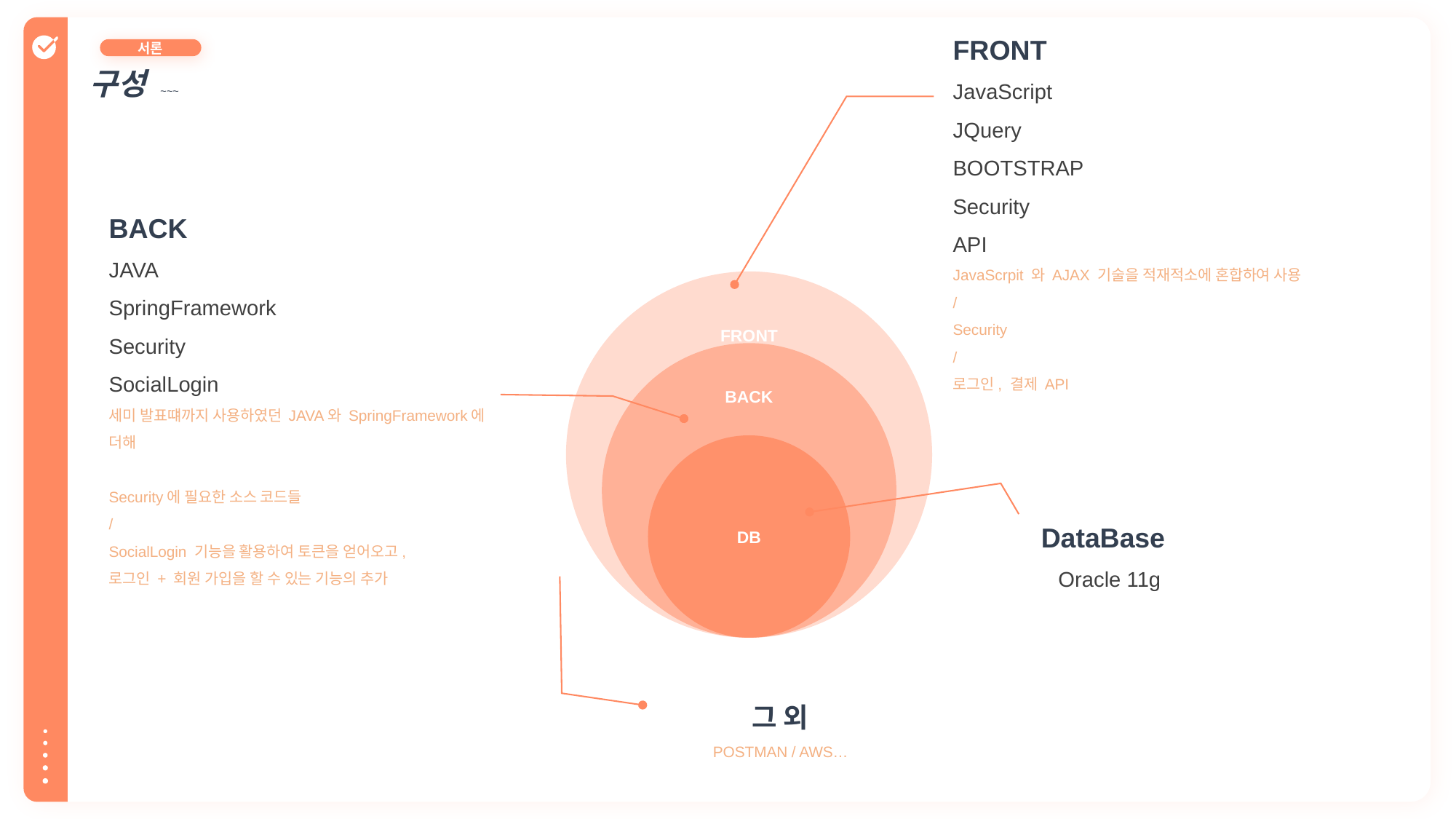

FRONT
JavaScript
JQuery
BOOTSTRAP
Security
API
JavaScrpit 와 AJAX 기술을 적재적소에 혼합하여 사용
/
Security
/
로그인, 결제 API

서론

구성 ~~~
BACK
JAVA
SpringFramework
Security
SocialLogin
세미 발표떄까지 사용하였던 JAVA와 SpringFramework에 더해
Security에 필요한 소스 코드들
/
SocialLogin 기능을 활용하여 토큰을 얻어오고,
로그인 + 회원 가입을 할 수 있는 기능의 추가

FRONT

BACK

DB

DataBase
Oracle 11g

그 외
POSTMAN / AWS…